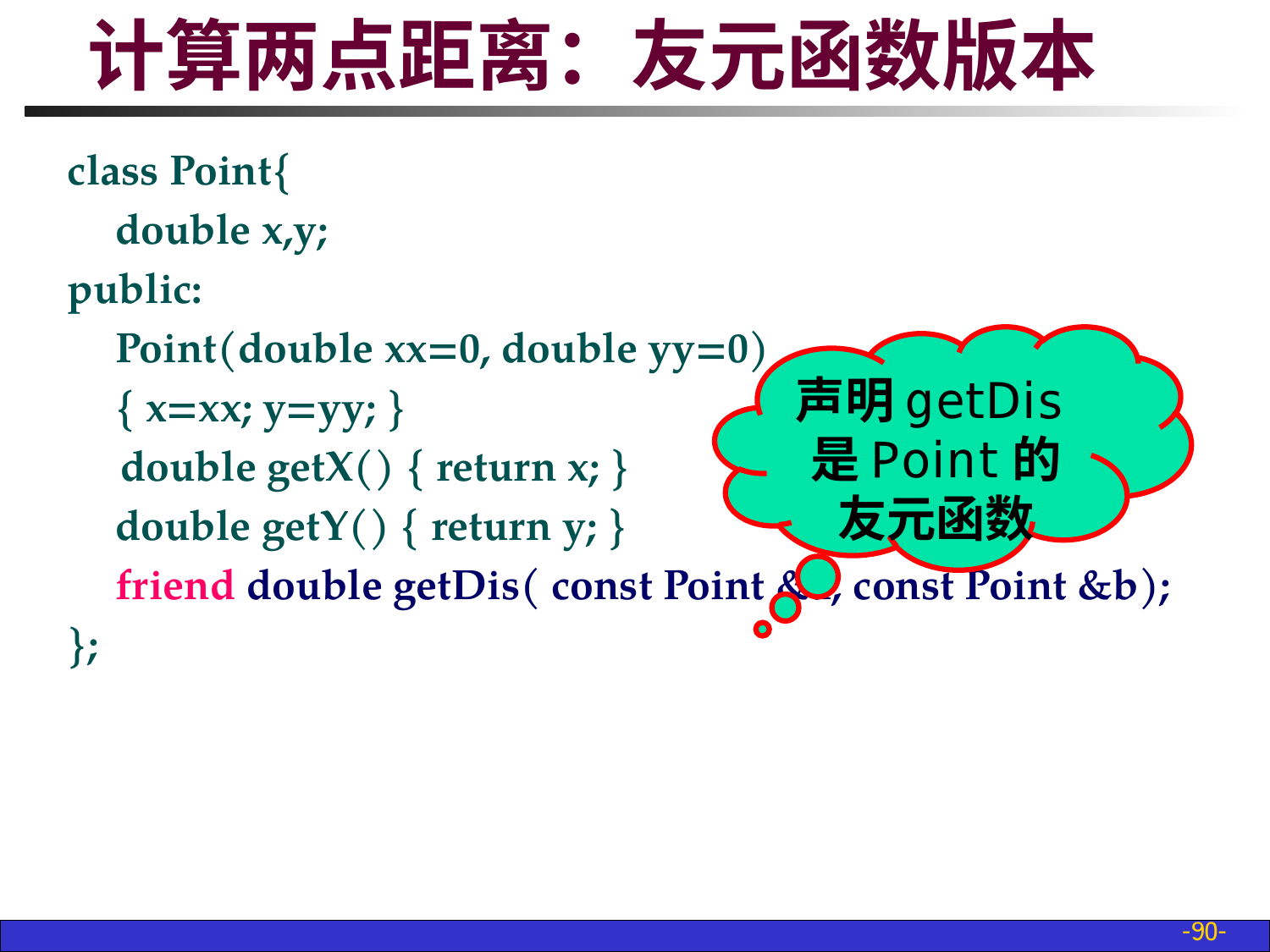

# 计算两点距离：友元函数版本
class Point{
	double x,y;
public:
	Point(double xx=0, double yy=0)
	{ x=xx; y=yy; }
     double getX() { return x; }
	double getY() { return y; }
	friend double getDis( const Point &a, const Point &b);
};
声明getDis是Point的友元函数
-90-